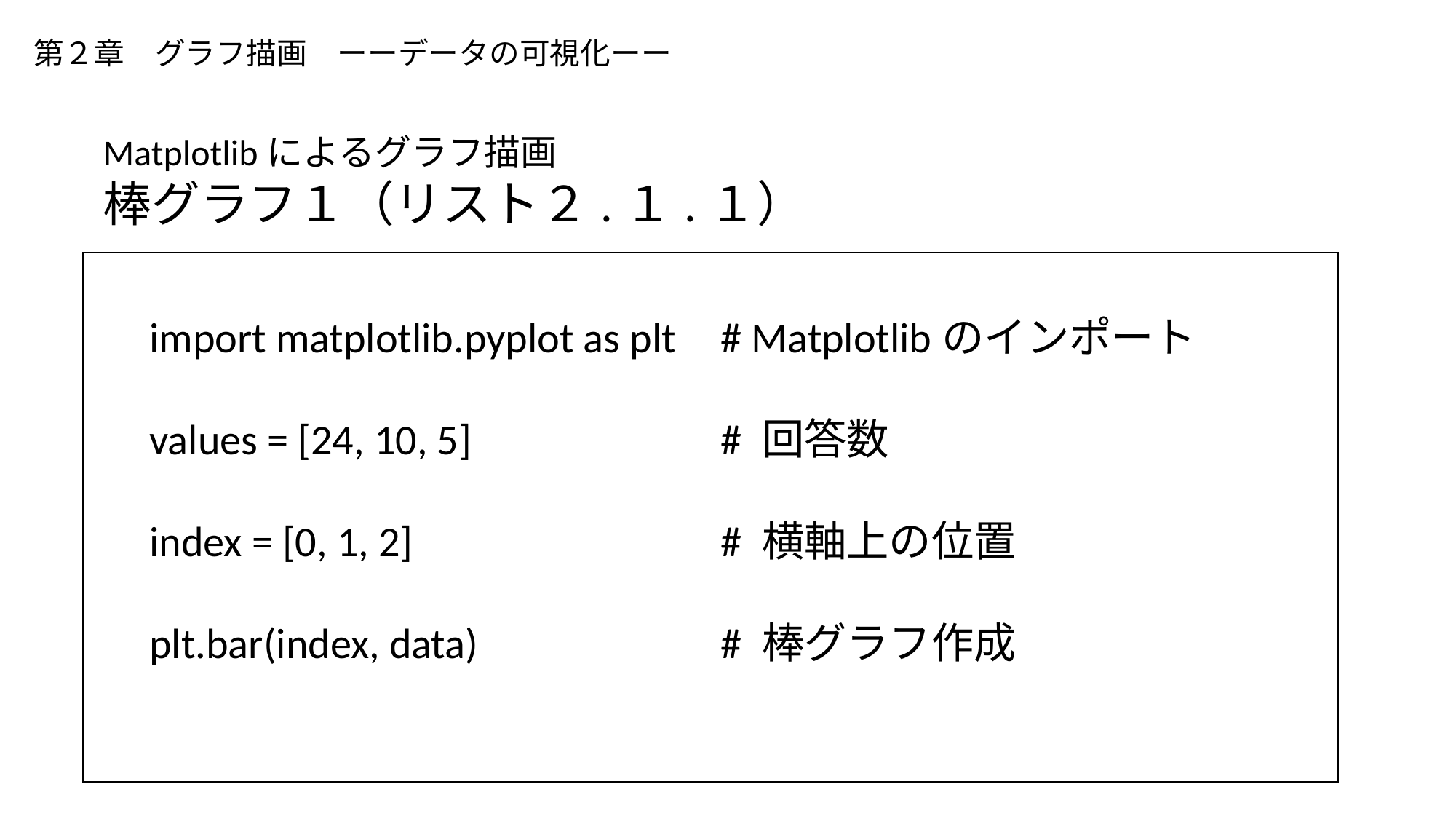

# 第２章　グラフ描画　ーーデータの可視化ーー
Matplotlibによるグラフ描画
棒グラフ１（リスト２.１.１）

import matplotlib.pyplot as plt

values = [24, 10, 5]

index = [0, 1, 2]

plt.bar(index, data)
# Matplotlibのインポート

# 回答数

# 横軸上の位置

# 棒グラフ作成